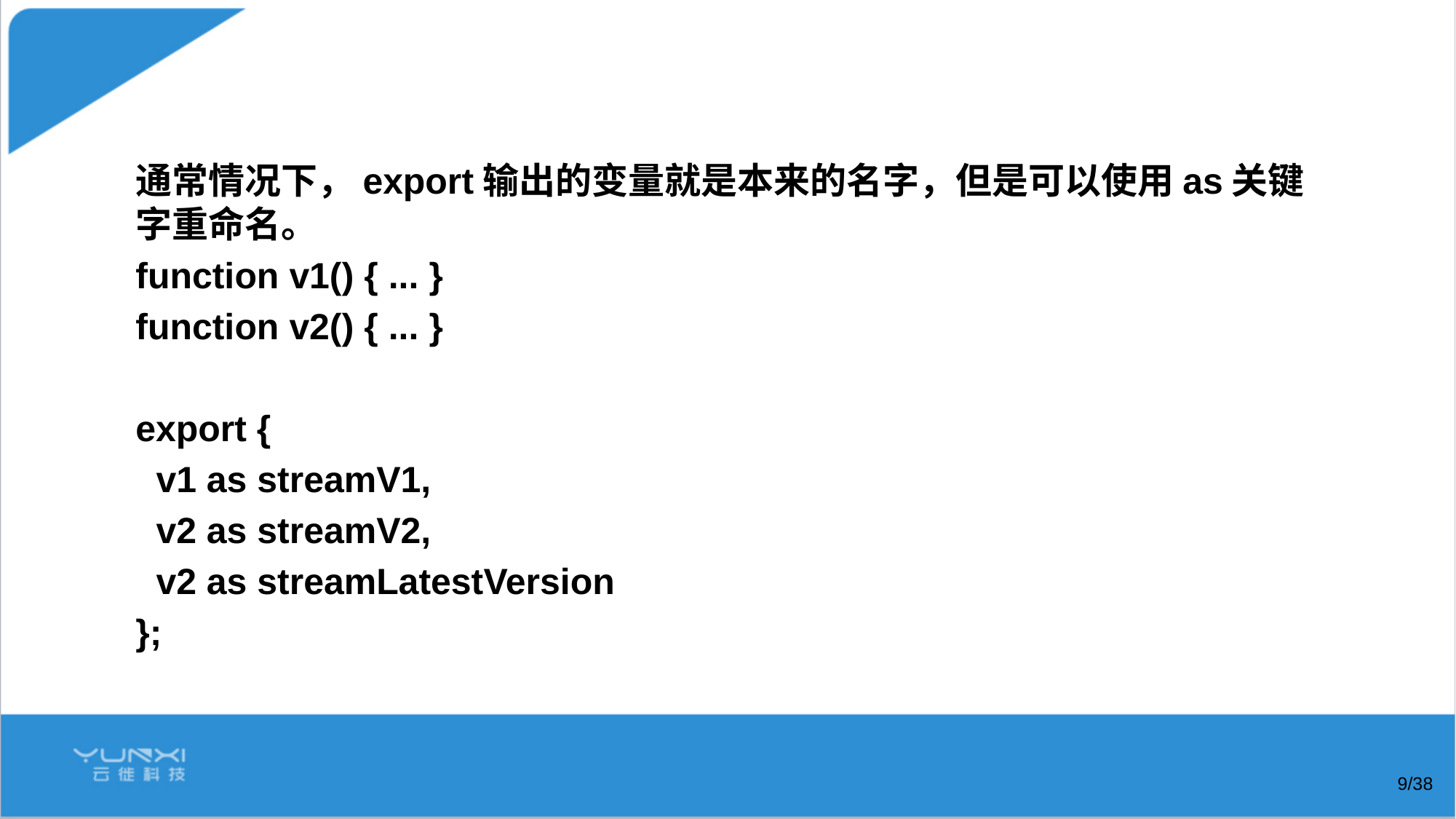

#
通常情况下，export输出的变量就是本来的名字，但是可以使用as关键字重命名。
function v1() { ... }
function v2() { ... }

export {
  v1 as streamV1,
  v2 as streamV2,
  v2 as streamLatestVersion
};
9/38